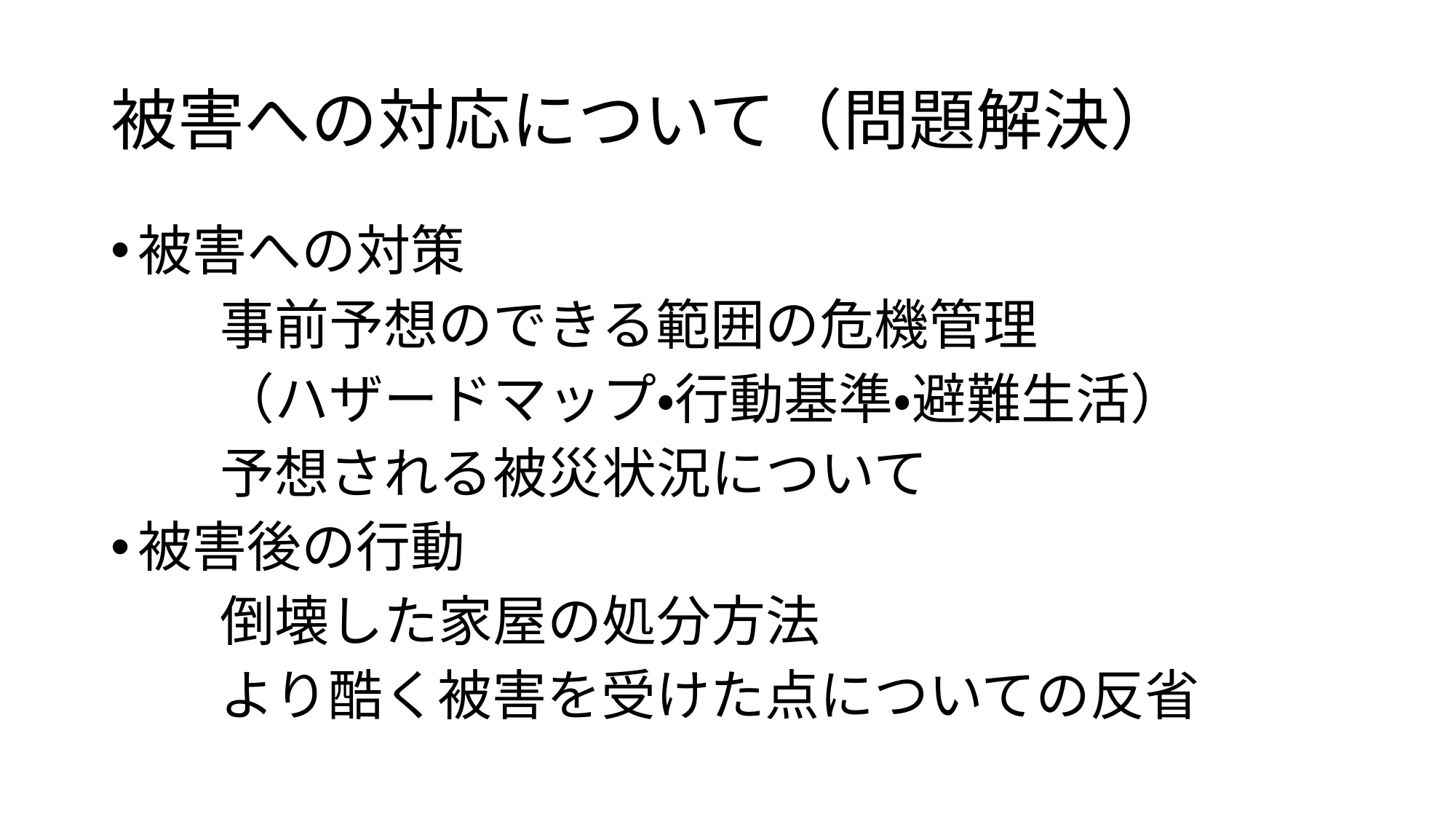

# 被害への対応について（問題解決）
被害への対策
	事前予想のできる範囲の危機管理
	（ハザードマップ・行動基準・避難生活）
	予想される被災状況について
被害後の行動
	倒壊した家屋の処分方法
	より酷く被害を受けた点についての反省